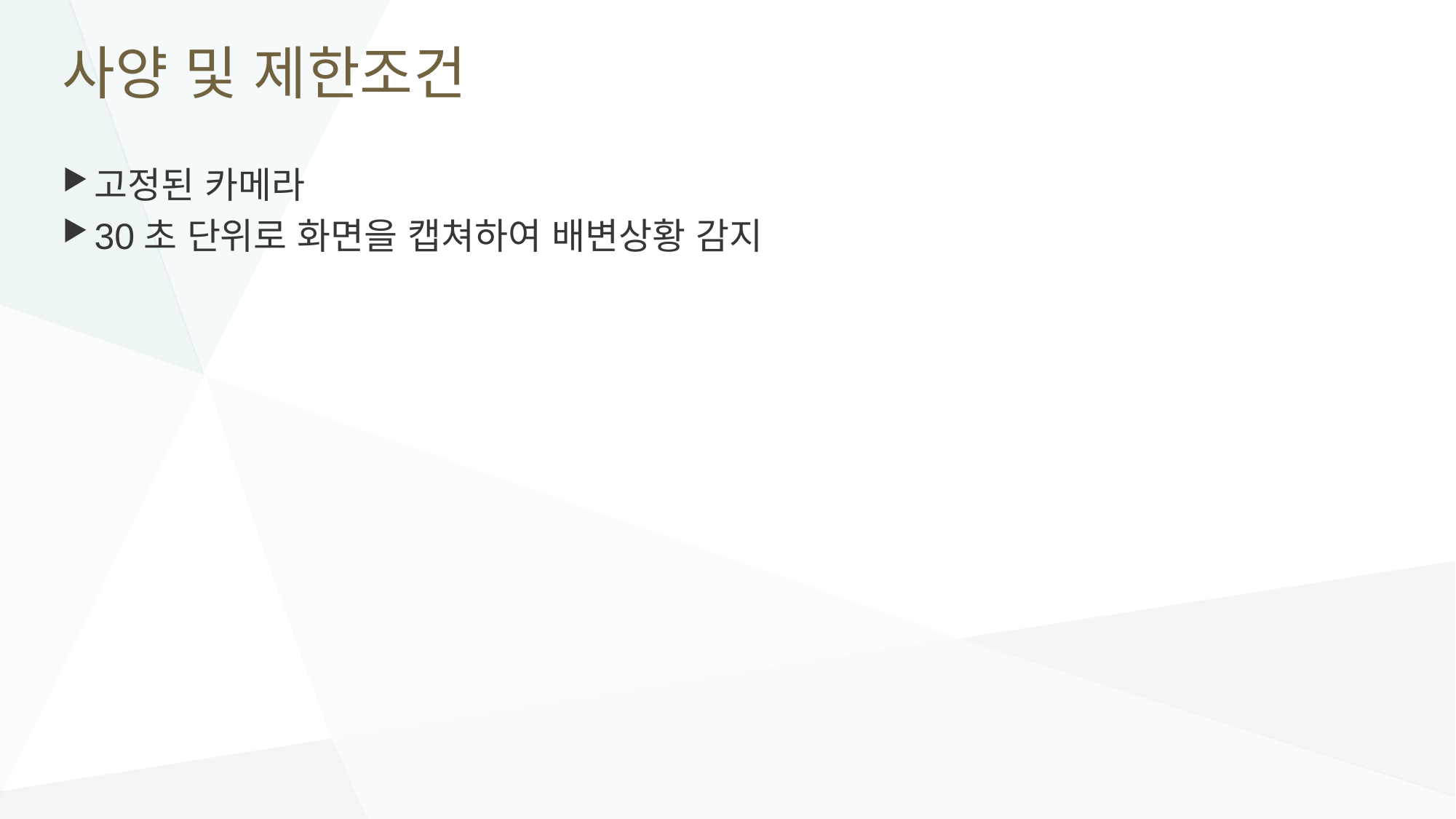

# 사양 및 제한조건
고정된 카메라
30초 단위로 화면을 캡쳐하여 배변상황 감지